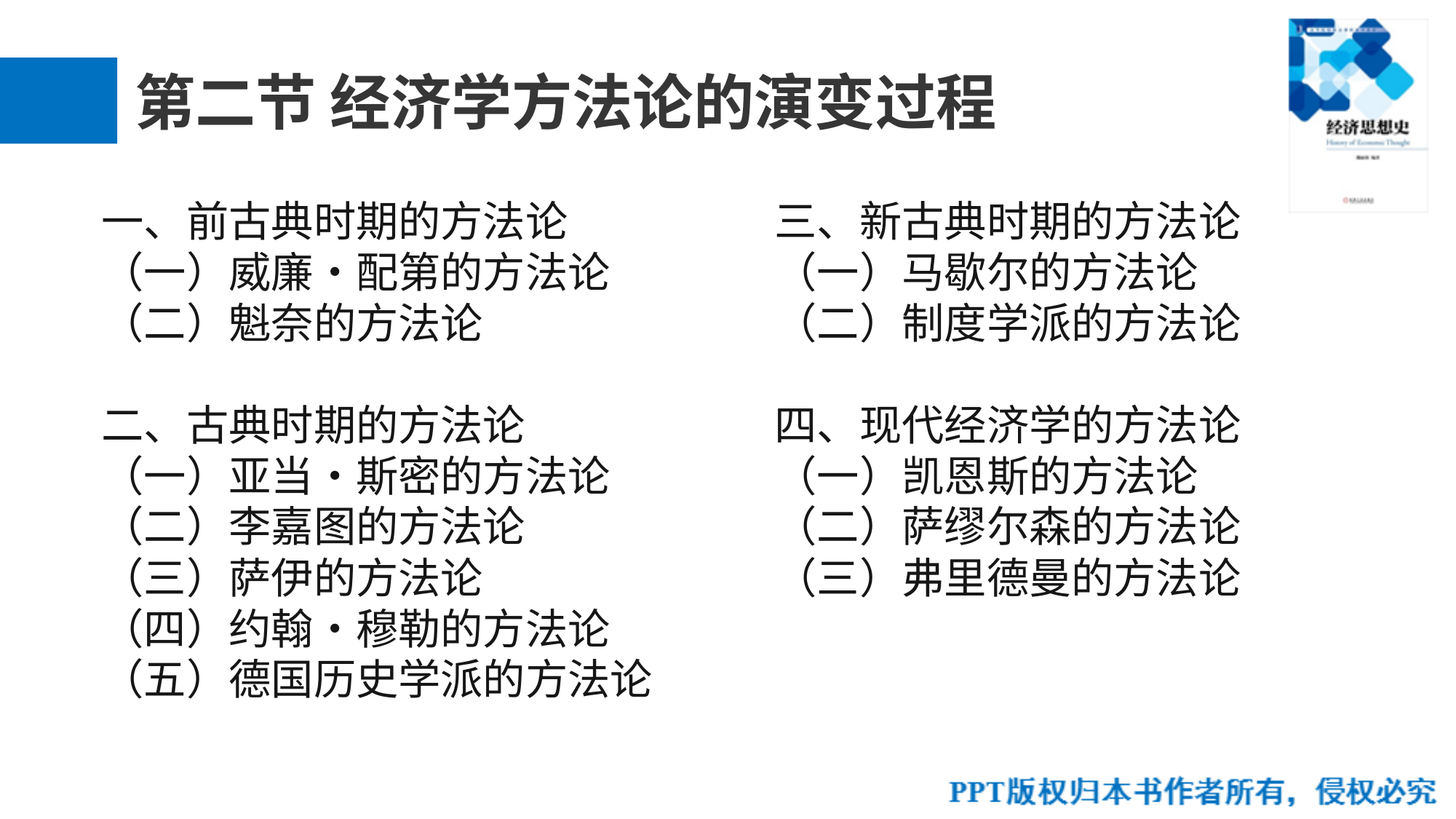

# 第二节 经济学方法论的演变过程

一、前古典时期的方法论
（一）威廉•配第的方法论
（二）魁奈的方法论

二、古典时期的方法论
（一）亚当•斯密的方法论
（二）李嘉图的方法论
（三）萨伊的方法论
（四）约翰•穆勒的方法论
（五）德国历史学派的方法论

三、新古典时期的方法论
（一）马歇尔的方法论
（二）制度学派的方法论

四、现代经济学的方法论
（一）凯恩斯的方法论
（二）萨缪尔森的方法论
（三）弗里德曼的方法论